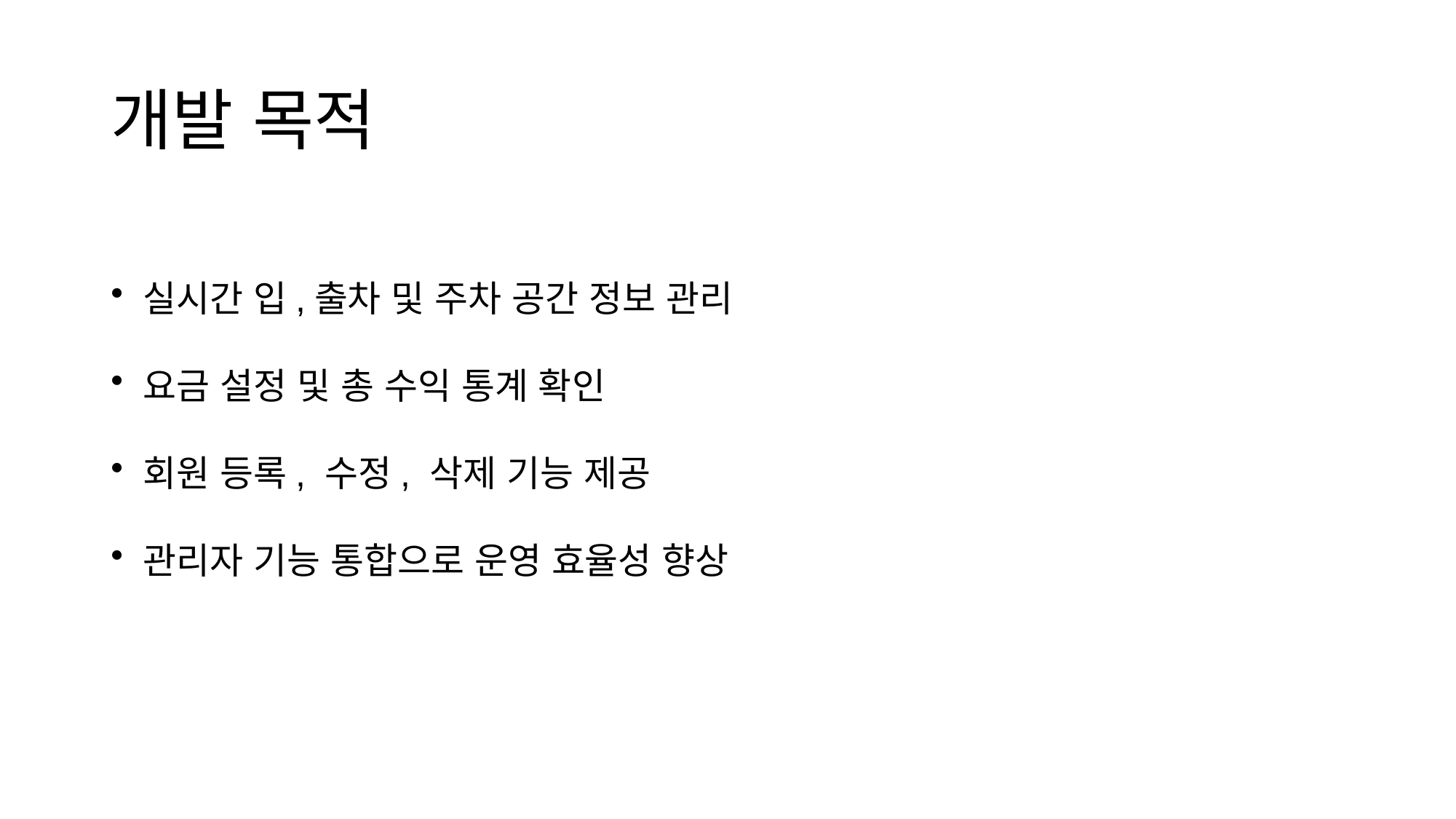

# 개발 목적
 실시간 입,출차 및 주차 공간 정보 관리

 요금 설정 및 총 수익 통계 확인

 회원 등록, 수정, 삭제 기능 제공

 관리자 기능 통합으로 운영 효율성 향상